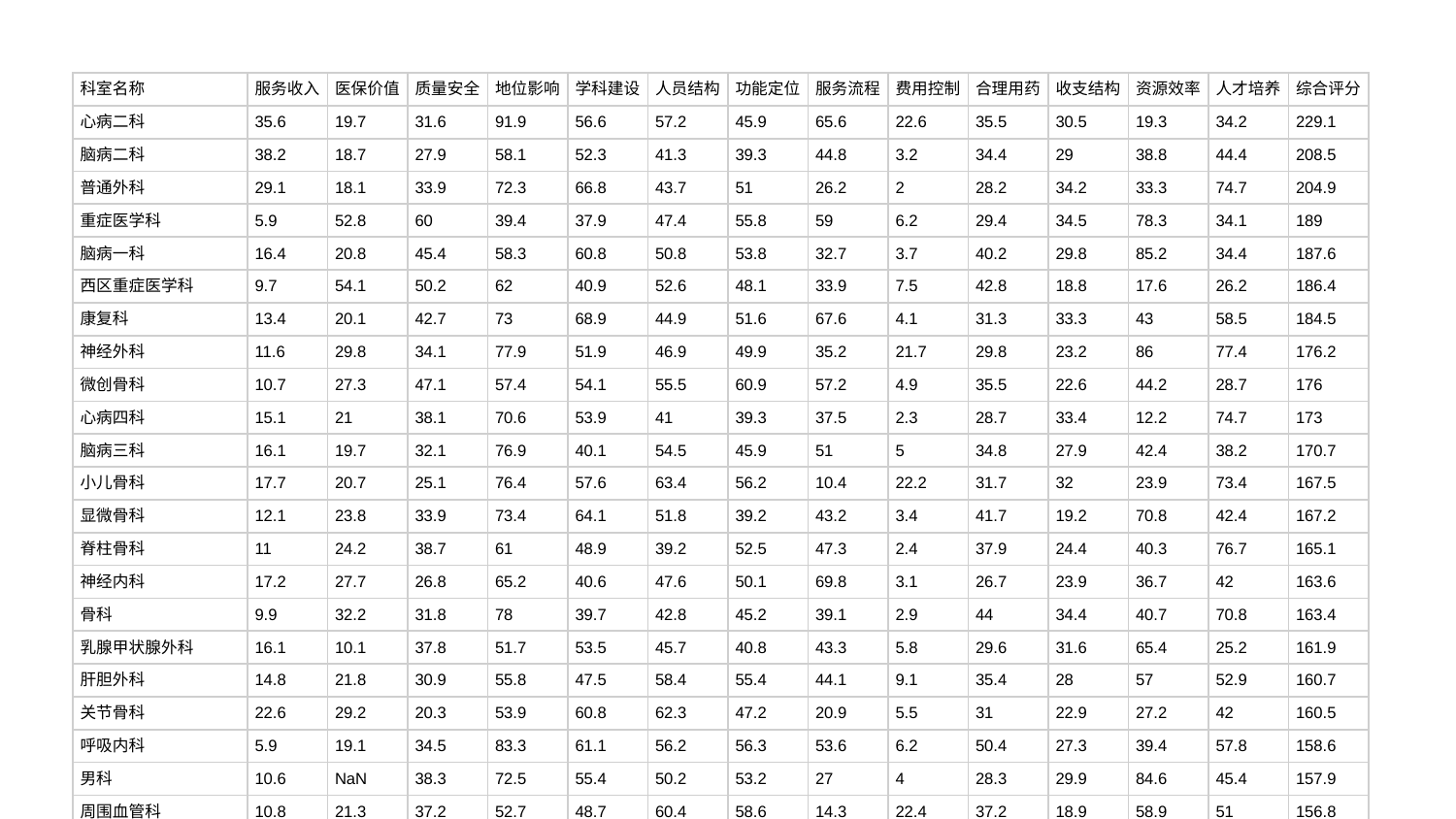

| 科室名称 | 服务收入 | 医保价值 | 质量安全 | 地位影响 | 学科建设 | 人员结构 | 功能定位 | 服务流程 | 费用控制 | 合理用药 | 收支结构 | 资源效率 | 人才培养 | 综合评分 |
| --- | --- | --- | --- | --- | --- | --- | --- | --- | --- | --- | --- | --- | --- | --- |
| 心病二科 | 35.6 | 19.7 | 31.6 | 91.9 | 56.6 | 57.2 | 45.9 | 65.6 | 22.6 | 35.5 | 30.5 | 19.3 | 34.2 | 229.1 |
| 脑病二科 | 38.2 | 18.7 | 27.9 | 58.1 | 52.3 | 41.3 | 39.3 | 44.8 | 3.2 | 34.4 | 29 | 38.8 | 44.4 | 208.5 |
| 普通外科 | 29.1 | 18.1 | 33.9 | 72.3 | 66.8 | 43.7 | 51 | 26.2 | 2 | 28.2 | 34.2 | 33.3 | 74.7 | 204.9 |
| 重症医学科 | 5.9 | 52.8 | 60 | 39.4 | 37.9 | 47.4 | 55.8 | 59 | 6.2 | 29.4 | 34.5 | 78.3 | 34.1 | 189 |
| 脑病一科 | 16.4 | 20.8 | 45.4 | 58.3 | 60.8 | 50.8 | 53.8 | 32.7 | 3.7 | 40.2 | 29.8 | 85.2 | 34.4 | 187.6 |
| 西区重症医学科 | 9.7 | 54.1 | 50.2 | 62 | 40.9 | 52.6 | 48.1 | 33.9 | 7.5 | 42.8 | 18.8 | 17.6 | 26.2 | 186.4 |
| 康复科 | 13.4 | 20.1 | 42.7 | 73 | 68.9 | 44.9 | 51.6 | 67.6 | 4.1 | 31.3 | 33.3 | 43 | 58.5 | 184.5 |
| 神经外科 | 11.6 | 29.8 | 34.1 | 77.9 | 51.9 | 46.9 | 49.9 | 35.2 | 21.7 | 29.8 | 23.2 | 86 | 77.4 | 176.2 |
| 微创骨科 | 10.7 | 27.3 | 47.1 | 57.4 | 54.1 | 55.5 | 60.9 | 57.2 | 4.9 | 35.5 | 22.6 | 44.2 | 28.7 | 176 |
| 心病四科 | 15.1 | 21 | 38.1 | 70.6 | 53.9 | 41 | 39.3 | 37.5 | 2.3 | 28.7 | 33.4 | 12.2 | 74.7 | 173 |
| 脑病三科 | 16.1 | 19.7 | 32.1 | 76.9 | 40.1 | 54.5 | 45.9 | 51 | 5 | 34.8 | 27.9 | 42.4 | 38.2 | 170.7 |
| 小儿骨科 | 17.7 | 20.7 | 25.1 | 76.4 | 57.6 | 63.4 | 56.2 | 10.4 | 22.2 | 31.7 | 32 | 23.9 | 73.4 | 167.5 |
| 显微骨科 | 12.1 | 23.8 | 33.9 | 73.4 | 64.1 | 51.8 | 39.2 | 43.2 | 3.4 | 41.7 | 19.2 | 70.8 | 42.4 | 167.2 |
| 脊柱骨科 | 11 | 24.2 | 38.7 | 61 | 48.9 | 39.2 | 52.5 | 47.3 | 2.4 | 37.9 | 24.4 | 40.3 | 76.7 | 165.1 |
| 神经内科 | 17.2 | 27.7 | 26.8 | 65.2 | 40.6 | 47.6 | 50.1 | 69.8 | 3.1 | 26.7 | 23.9 | 36.7 | 42 | 163.6 |
| 骨科 | 9.9 | 32.2 | 31.8 | 78 | 39.7 | 42.8 | 45.2 | 39.1 | 2.9 | 44 | 34.4 | 40.7 | 70.8 | 163.4 |
| 乳腺甲状腺外科 | 16.1 | 10.1 | 37.8 | 51.7 | 53.5 | 45.7 | 40.8 | 43.3 | 5.8 | 29.6 | 31.6 | 65.4 | 25.2 | 161.9 |
| 肝胆外科 | 14.8 | 21.8 | 30.9 | 55.8 | 47.5 | 58.4 | 55.4 | 44.1 | 9.1 | 35.4 | 28 | 57 | 52.9 | 160.7 |
| 关节骨科 | 22.6 | 29.2 | 20.3 | 53.9 | 60.8 | 62.3 | 47.2 | 20.9 | 5.5 | 31 | 22.9 | 27.2 | 42 | 160.5 |
| 呼吸内科 | 5.9 | 19.1 | 34.5 | 83.3 | 61.1 | 56.2 | 56.3 | 53.6 | 6.2 | 50.4 | 27.3 | 39.4 | 57.8 | 158.6 |
| 男科 | 10.6 | NaN | 38.3 | 72.5 | 55.4 | 50.2 | 53.2 | 27 | 4 | 28.3 | 29.9 | 84.6 | 45.4 | 157.9 |
| 周围血管科 | 10.8 | 21.3 | 37.2 | 52.7 | 48.7 | 60.4 | 58.6 | 14.3 | 22.4 | 37.2 | 18.9 | 58.9 | 51 | 156.8 |